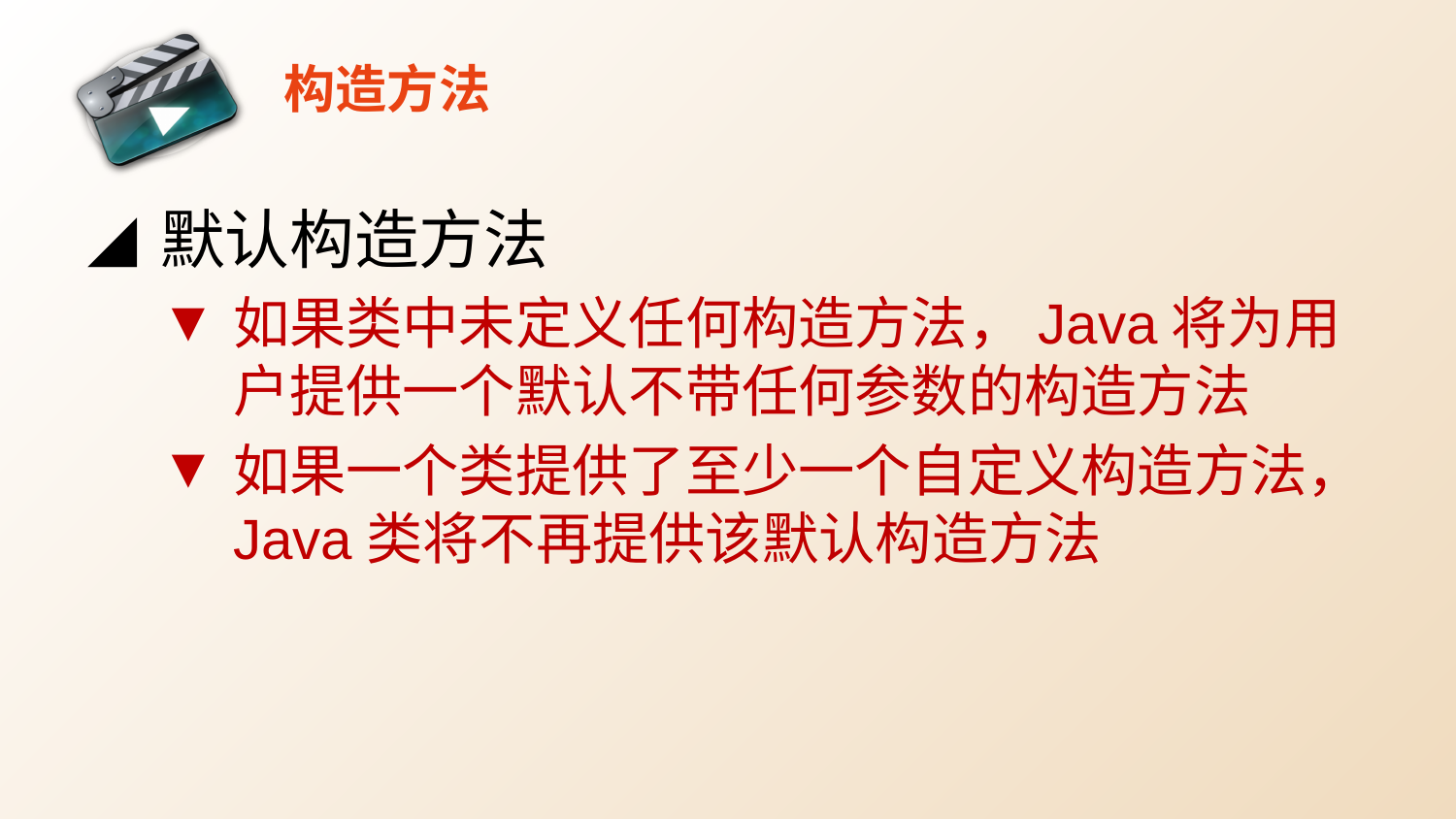

# 构造方法
默认构造方法
如果类中未定义任何构造方法，Java将为用户提供一个默认不带任何参数的构造方法
如果一个类提供了至少一个自定义构造方法，Java类将不再提供该默认构造方法